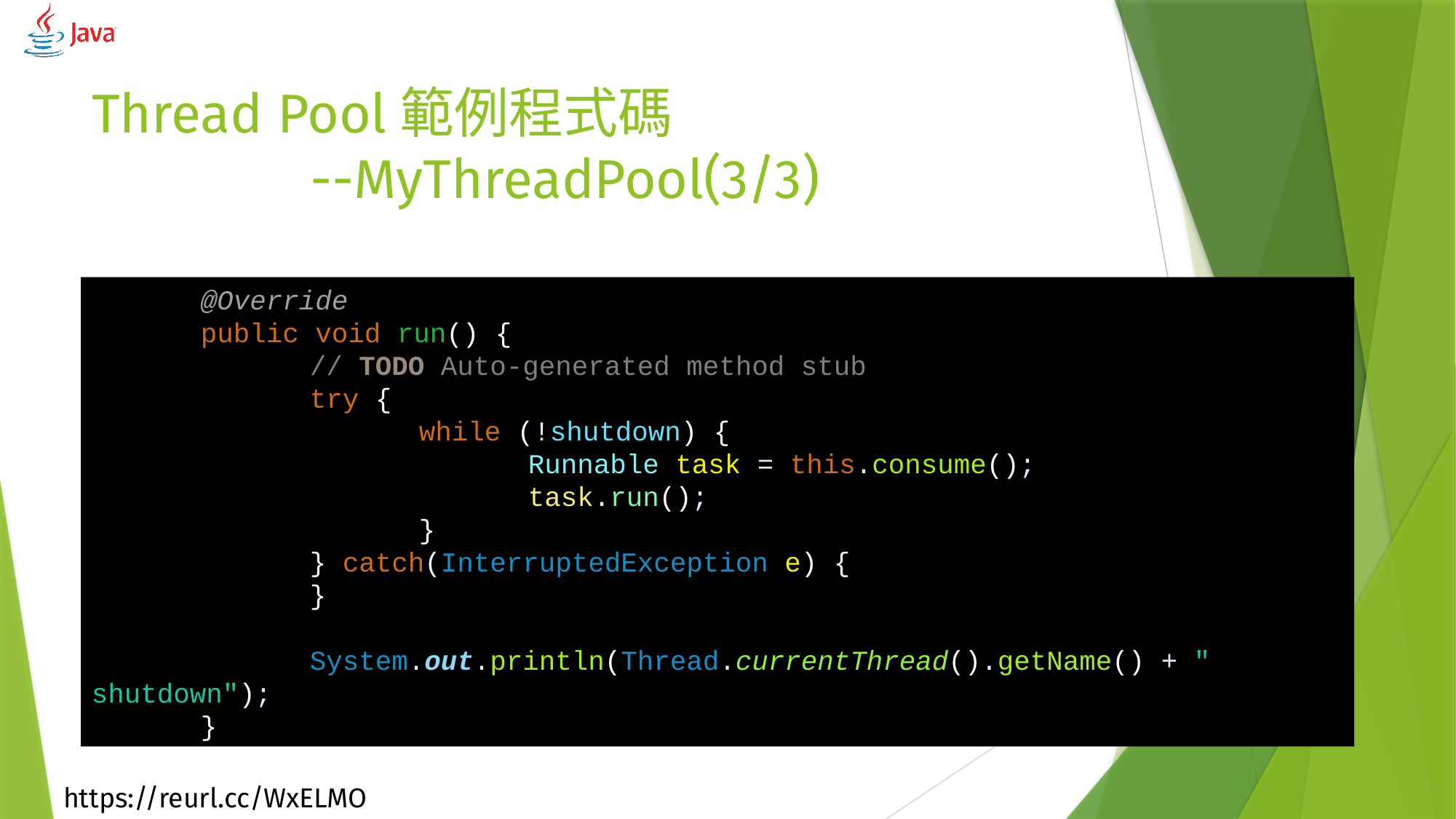

# Thread Pool範例程式碼 --MyThreadPool(3/3)
	@Override
	public void run() {
		// TODO Auto-generated method stub
		try {
			while (!shutdown) {
				Runnable task = this.consume();
				task.run();
			}
		} catch(InterruptedException e) {
		}

		System.out.println(Thread.currentThread().getName() + " shutdown");
	}